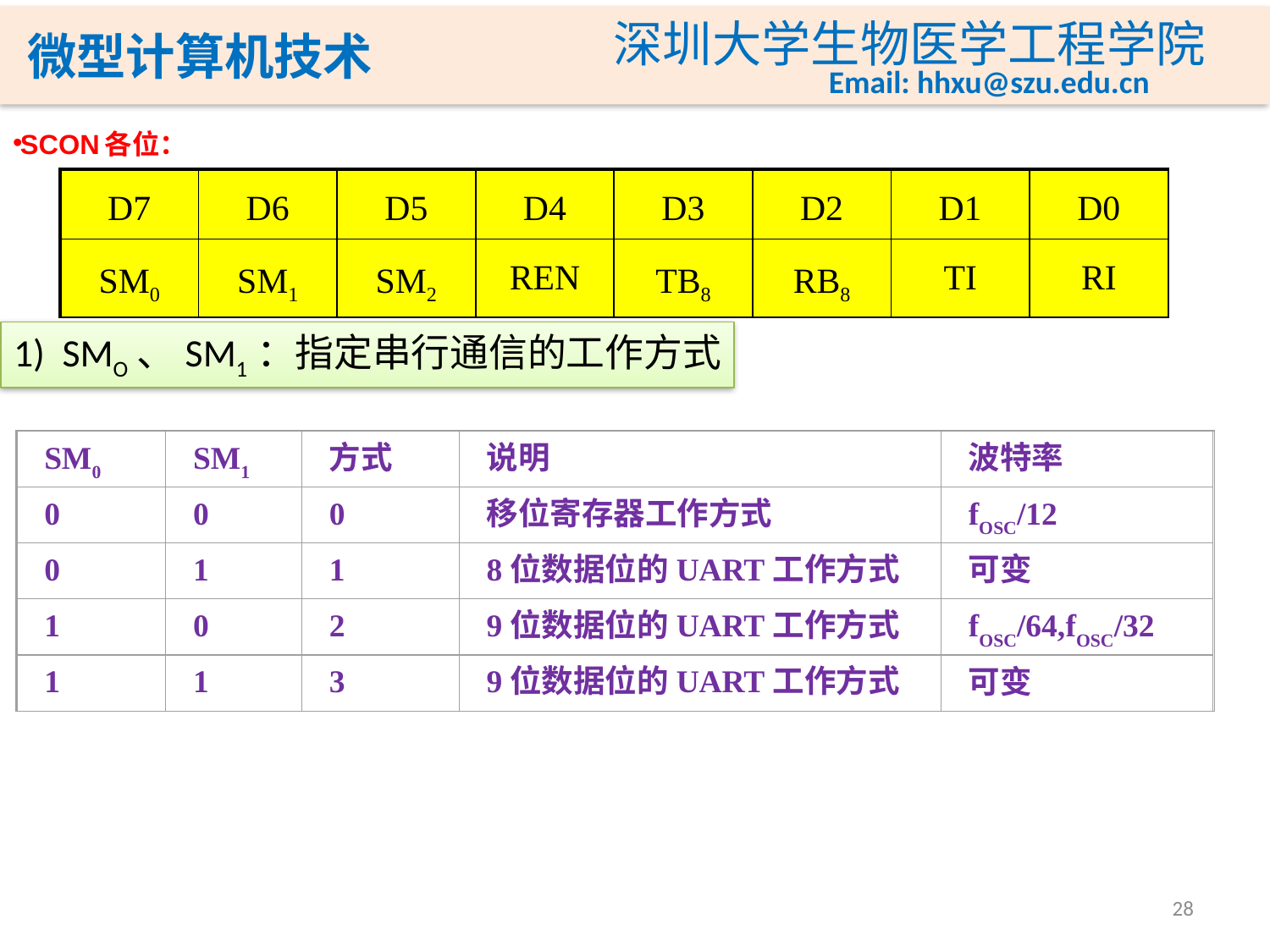

SCON各位：
| D7 | D6 | D5 | D4 | D3 | D2 | D1 | D0 |
| --- | --- | --- | --- | --- | --- | --- | --- |
| SM0 | SM1 | SM2 | REN | TB8 | RB8 | TI | RI |
1)  SMO、SM1：指定串行通信的工作方式

SM0

SM1

方式

说明

波特率

0

0

0

移位寄存器工作方式

fOSC/12

0

1

1

8位数据位的UART工作方式

可变

1

0

2

9位数据位的UART工作方式

fOSC/64,fOSC/32

1

1

3

9位数据位的UART工作方式

可变

28